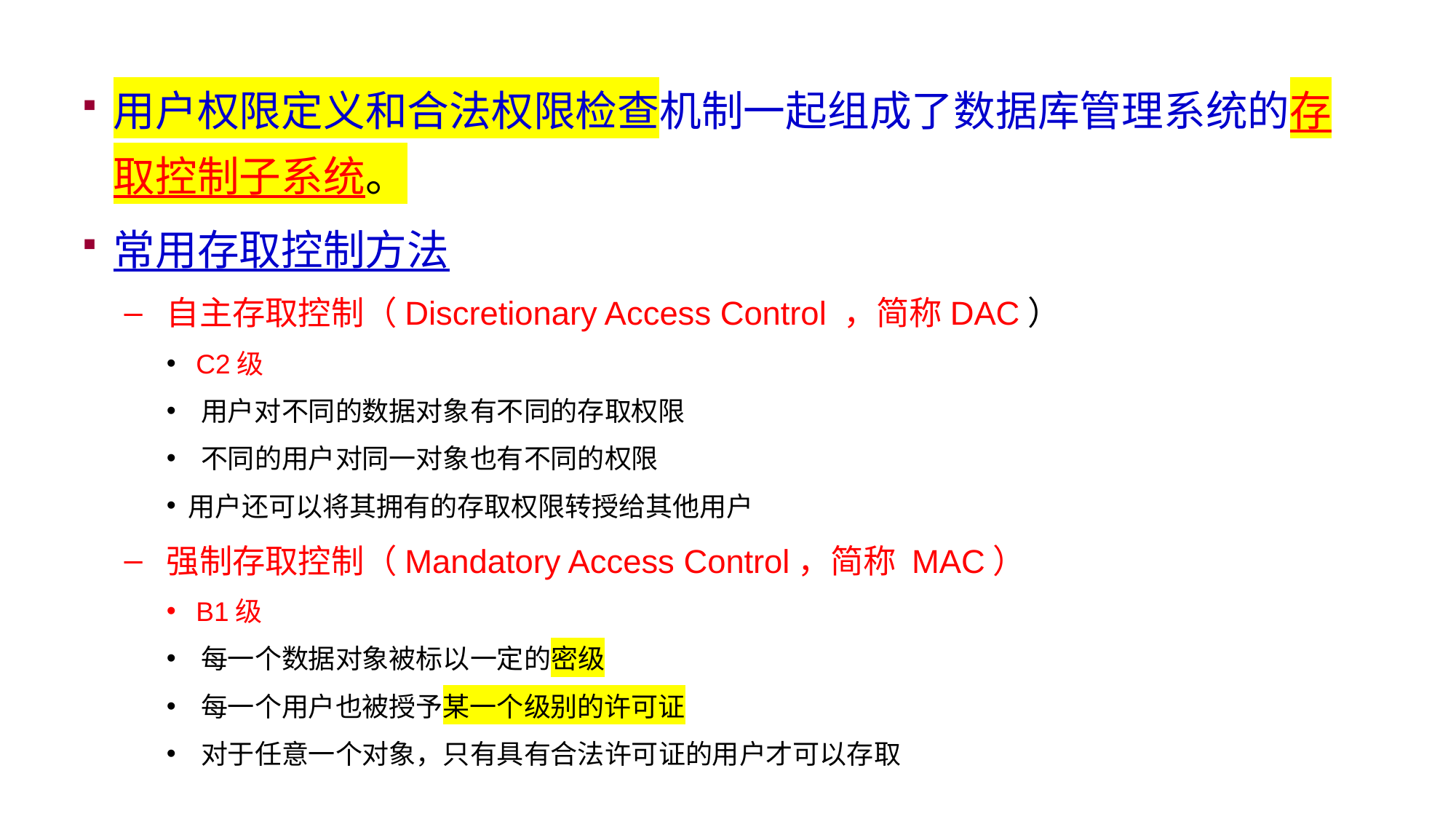

用户权限定义和合法权限检查机制一起组成了数据库管理系统的存取控制子系统。
常用存取控制方法
自主存取控制（Discretionary Access Control ，简称DAC）
 C2级
 用户对不同的数据对象有不同的存取权限
 不同的用户对同一对象也有不同的权限
用户还可以将其拥有的存取权限转授给其他用户
强制存取控制（Mandatory Access Control，简称 MAC）
 B1级
 每一个数据对象被标以一定的密级
 每一个用户也被授予某一个级别的许可证
 对于任意一个对象，只有具有合法许可证的用户才可以存取

25